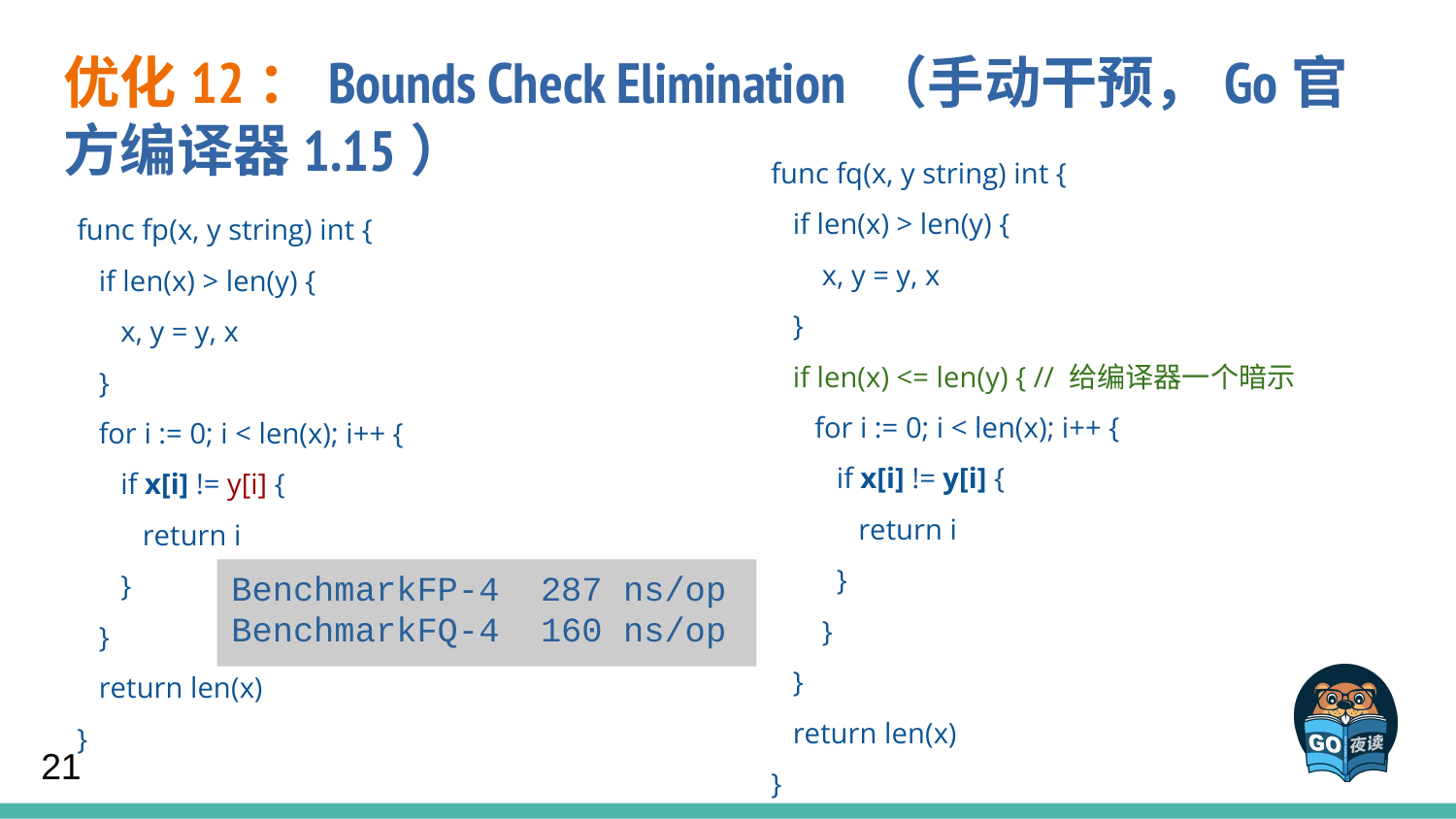

优化12：Bounds Check Elimination （手动干预，Go官方编译器1.15）
func fq(x, y string) int {
   if len(x) > len(y) {
       x, y = y, x
   }
   if len(x) <= len(y) { // 给编译器一个暗示
      for i := 0; i < len(x); i++ {
         if x[i] != y[i] {
            return i
         }
       }
   }
   return len(x)
}

func fp(x, y string) int {
   if len(x) > len(y) {
      x, y = y, x
   }
   for i := 0; i < len(x); i++ {
      if x[i] != y[i] {
         return i
      }
   }
   return len(x)
}

BenchmarkFP-4  287 ns/op
BenchmarkFQ-4  160 ns/op

21